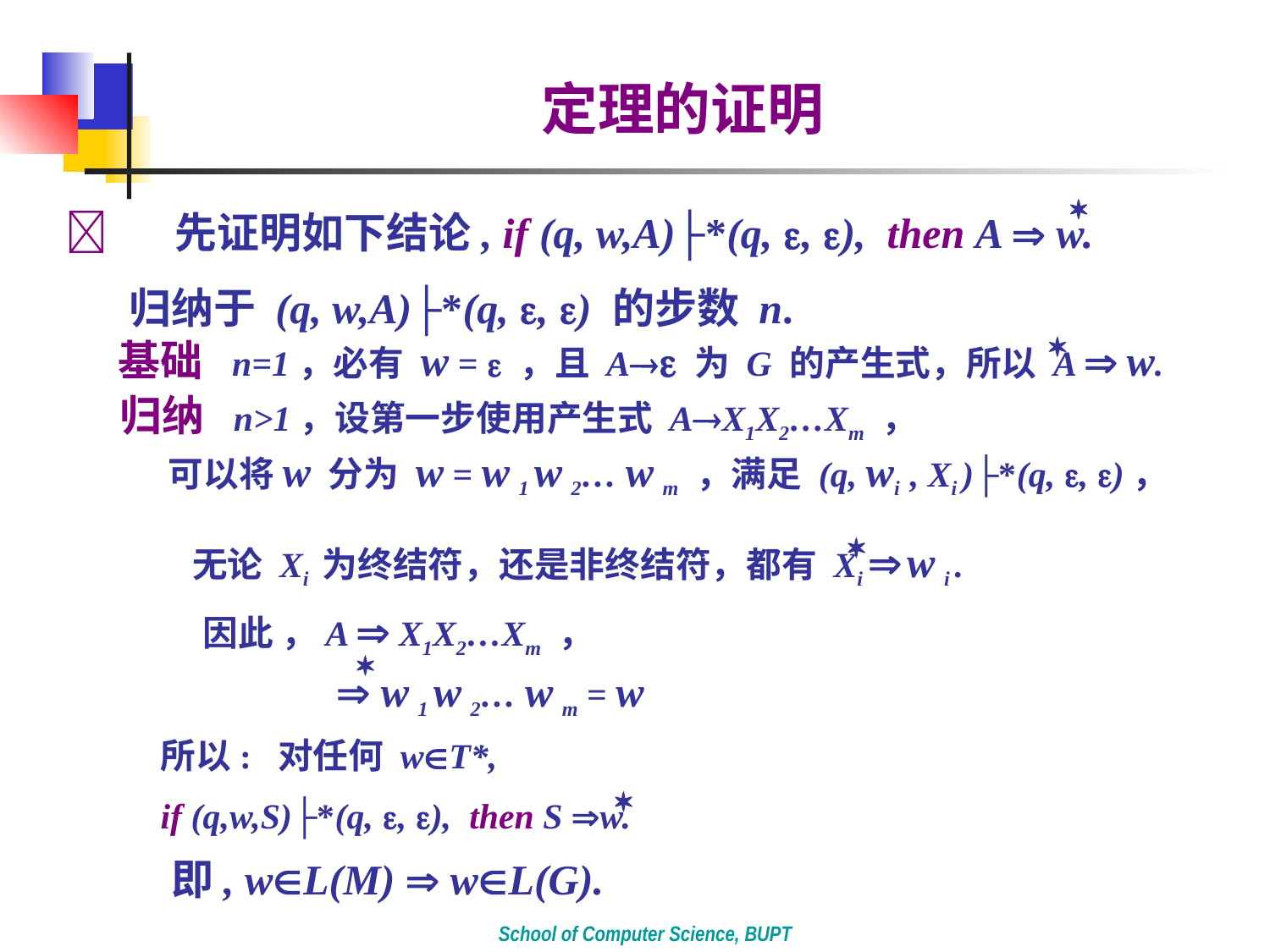

定理的证明
∗
⇐      先证明如下结论, if (q, w,A)├*(q, ε, ε),  then A ⇒ w.
归纳于 (q, w,A)├*(q, ε, ε) 的步数 n.
∗
基础  n=1，必有 w = ε ，且 A→ε 为 G 的产生式，所以 A ⇒ w.
归纳  n>1，设第一步使用产生式 A→X1X2…Xm ，
     可以将w 分为 w = w 1 w 2… w m ，满足 (q, wi  , Xi )├*(q, ε, ε)，
∗
无论 Xi 为终结符，还是非终结符，都有 Xi ⇒ w i .
因此 ，A ⇒ X1X2…Xm ，
               ⇒ w 1 w 2… w m = w
∗
所以:  对任何 w∈T*,
if (q,w,S)├*(q, ε, ε),  then S ⇒w.
∗
即, w∈L(M) ⇒ w∈L(G).
School of Computer Science, BUPT
8